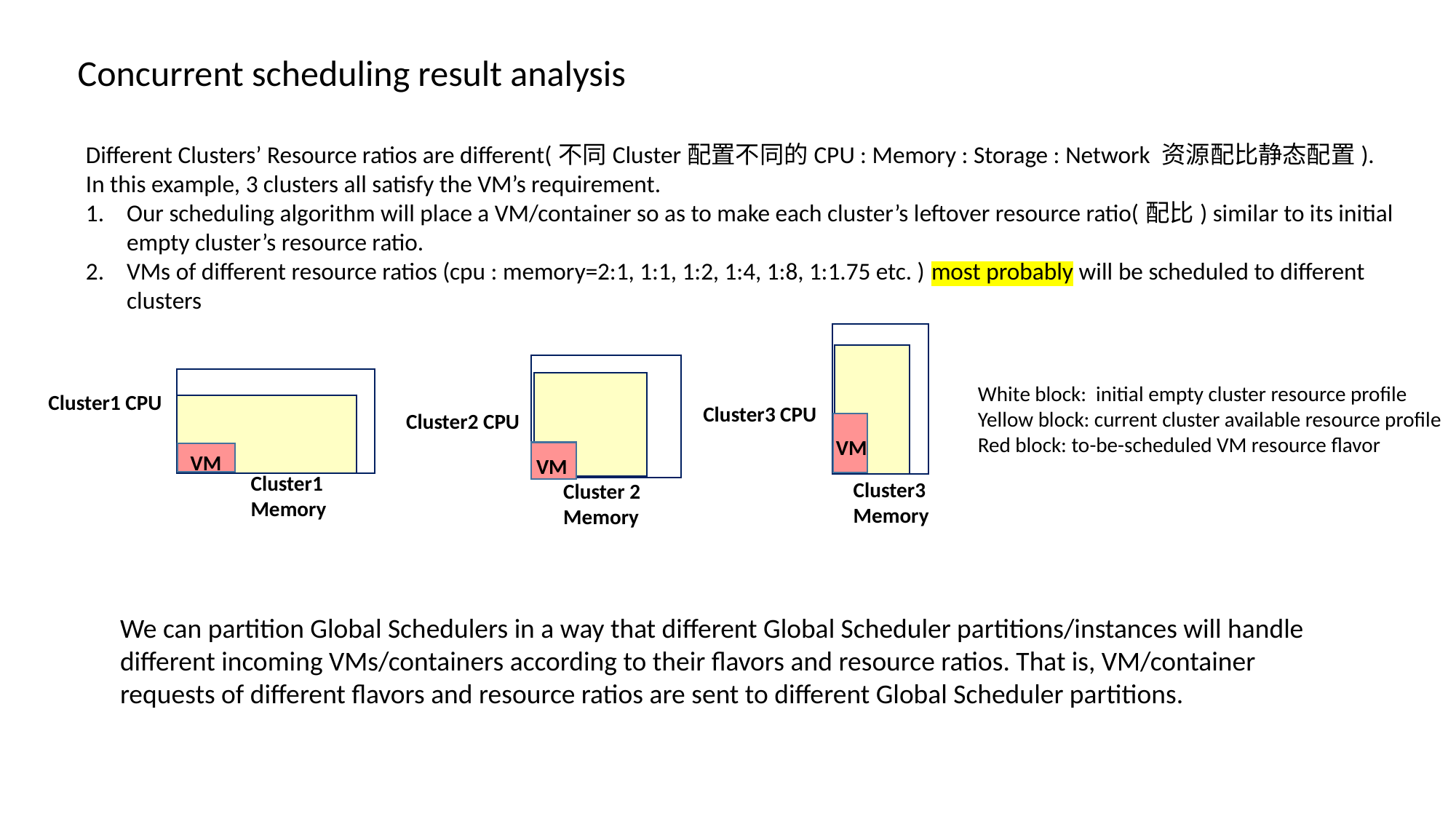

Concurrent scheduling result analysis
Different Clusters’ Resource ratios are different(不同Cluster配置不同的CPU : Memory : Storage : Network 资源配比静态配置).
In this example, 3 clusters all satisfy the VM’s requirement.
Our scheduling algorithm will place a VM/container so as to make each cluster’s leftover resource ratio(配比) similar to its initial empty cluster’s resource ratio.
VMs of different resource ratios (cpu : memory=2:1, 1:1, 1:2, 1:4, 1:8, 1:1.75 etc. ) most probably will be scheduled to different clusters

White block:  initial empty cluster resource profile
Yellow block: current cluster available resource profile
Red block: to-be-scheduled VM resource flavor

Cluster1 CPU

Cluster3 CPU
Cluster2 CPU

VM

VM

VM
Cluster1 Memory
Cluster3 Memory
Cluster 2 Memory
We can partition Global Schedulers in a way that different Global Scheduler partitions/instances will handle different incoming VMs/containers according to their flavors and resource ratios. That is, VM/container requests of different flavors and resource ratios are sent to different Global Scheduler partitions.